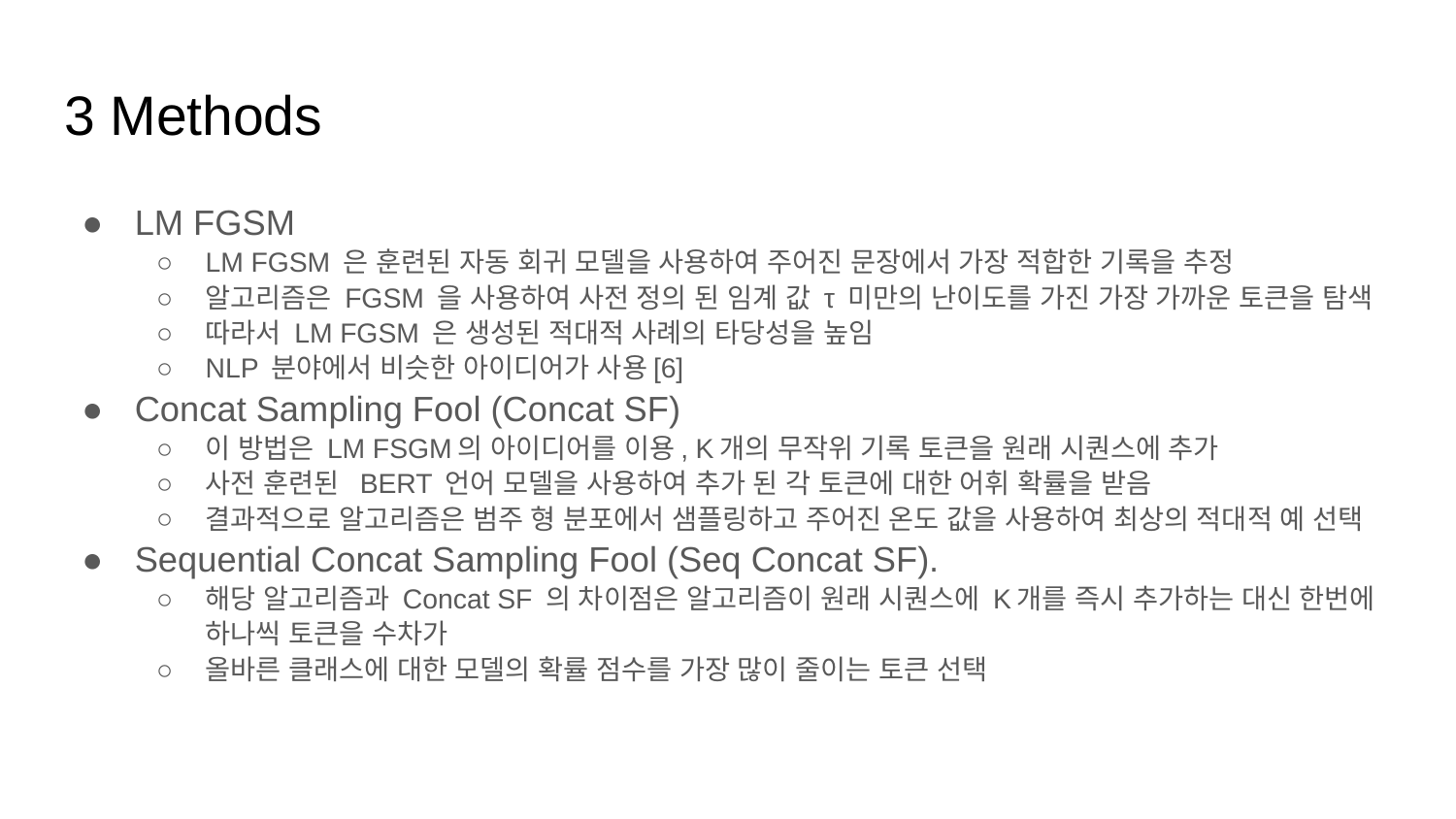

# 3 Methods

LM FGSM
LM FGSM 은 훈련된 자동 회귀 모델을 사용하여 주어진 문장에서 가장 적합한 기록을 추정
알고리즘은 FGSM 을 사용하여 사전 정의 된 임계 값 τ 미만의 난이도를 가진 가장 가까운 토큰을 탐색
따라서 LM FGSM 은 생성된 적대적 사례의 타당성을 높임
NLP 분야에서 비슷한 아이디어가 사용[6]
Concat Sampling Fool (Concat SF)
이 방법은 LM FSGM의 아이디어를 이용, K개의 무작위 기록 토큰을 원래 시퀀스에 추가
사전 훈련된  BERT 언어 모델을 사용하여 추가 된 각 토큰에 대한 어휘 확률을 받음
결과적으로 알고리즘은 범주 형 분포에서 샘플링하고 주어진 온도 값을 사용하여 최상의 적대적 예 선택
Sequential Concat Sampling Fool (Seq Concat SF).
해당 알고리즘과 Concat SF 의 차이점은 알고리즘이 원래 시퀀스에 K개를 즉시 추가하는 대신 한번에 하나씩 토큰을 수차가
올바른 클래스에 대한 모델의 확률 점수를 가장 많이 줄이는 토큰 선택